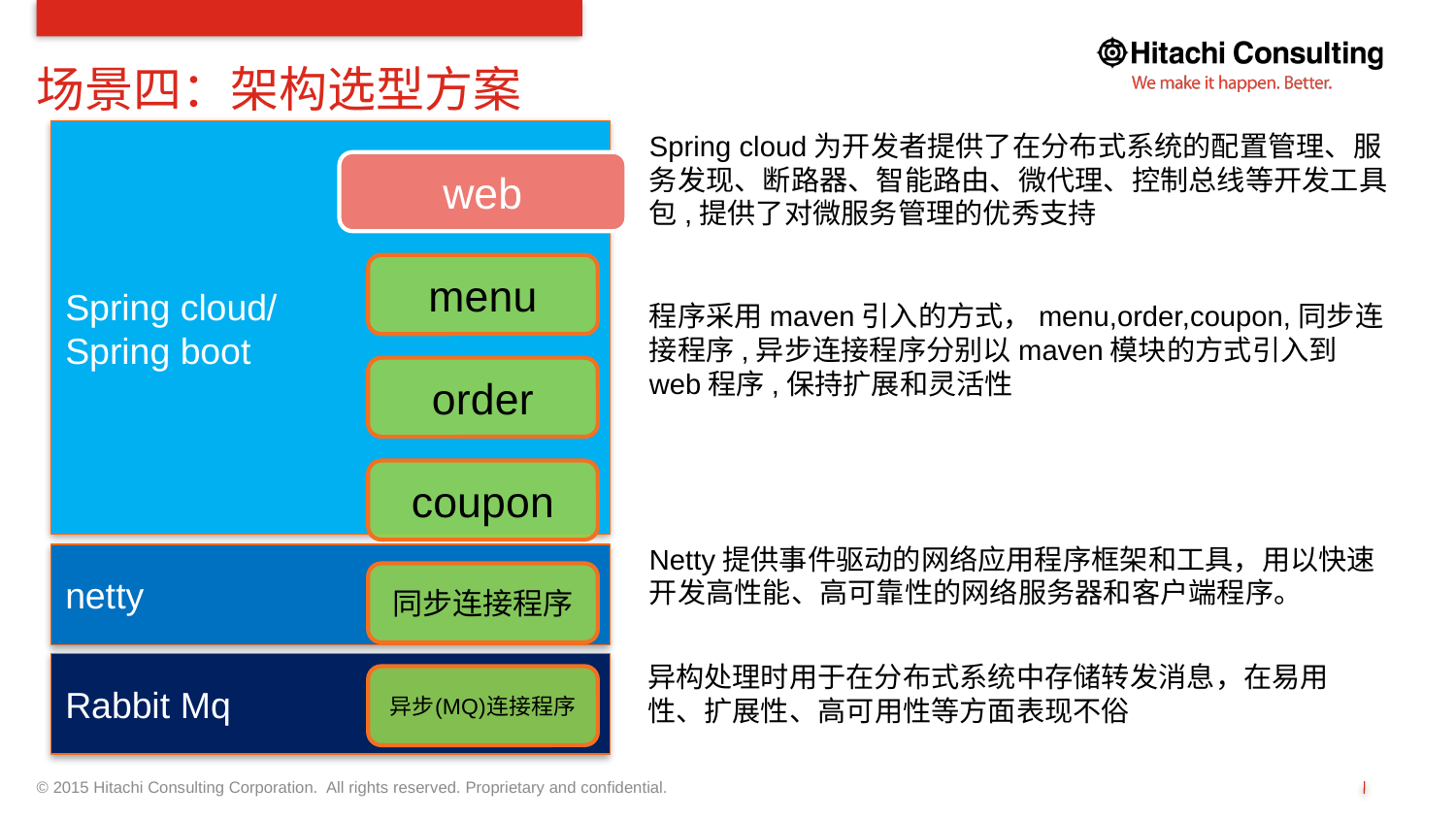

# 场景四：架构选型方案
Spring cloud/
Spring boot
Spring cloud为开发者提供了在分布式系统的配置管理、服务发现、断路器、智能路由、微代理、控制总线等开发工具包,提供了对微服务管理的优秀支持
web
menu
coupon
order
同步连接程序
异步(MQ)连接程序
程序采用maven引入的方式，menu,order,coupon,同步连接程序,异步连接程序分别以maven模块的方式引入到web程序,保持扩展和灵活性
Netty提供事件驱动的网络应用程序框架和工具，用以快速开发高性能、高可靠性的网络服务器和客户端程序。
netty
异构处理时用于在分布式系统中存储转发消息，在易用性、扩展性、高可用性等方面表现不俗
Rabbit Mq
21